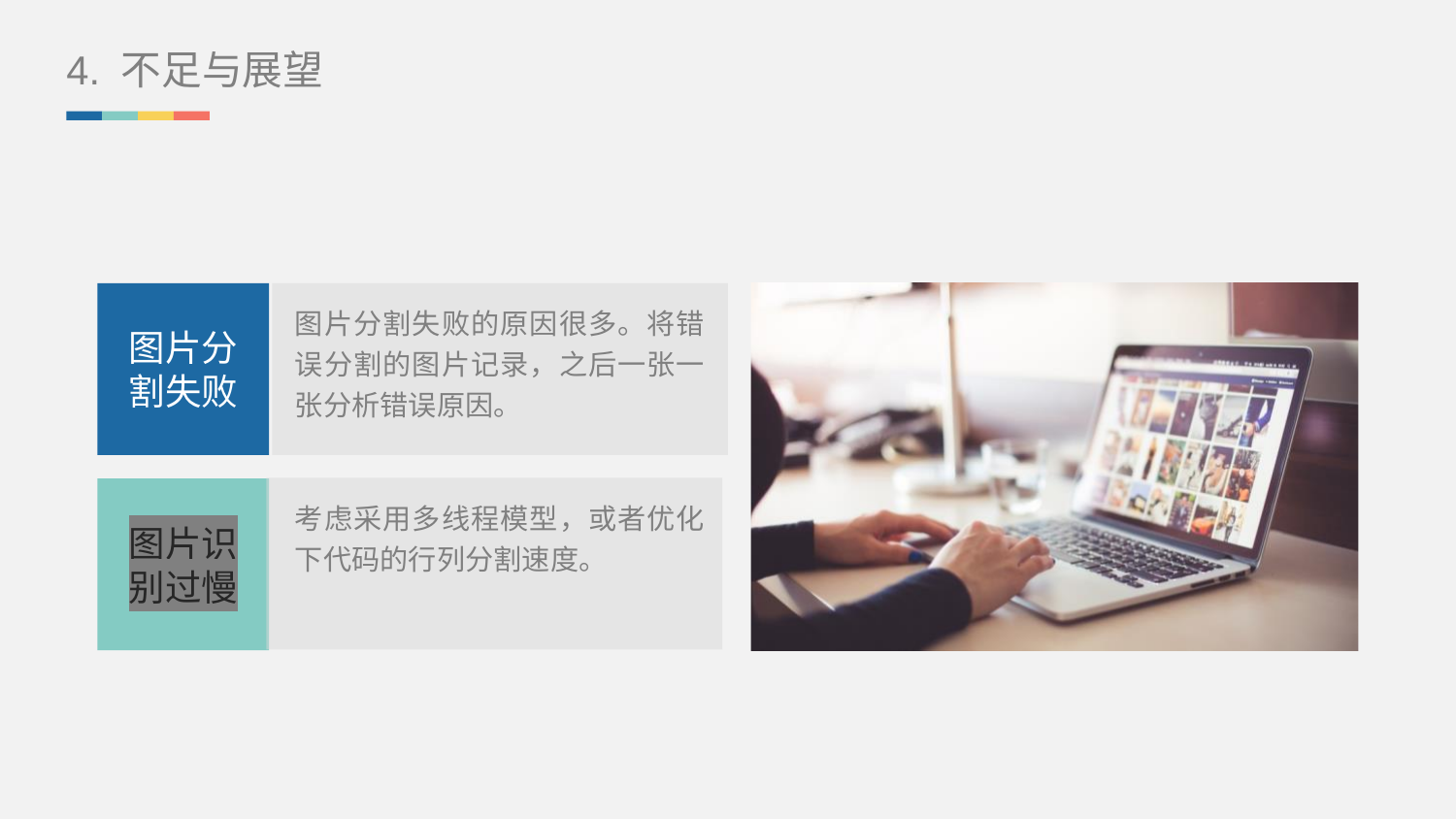

4. 不足与展望

图片分割失败

图片分割失败的原因很多。将错误分割的图片记录，之后一张一张分析错误原因。

图片识别过慢
考虑采用多线程模型，或者优化下代码的行列分割速度。